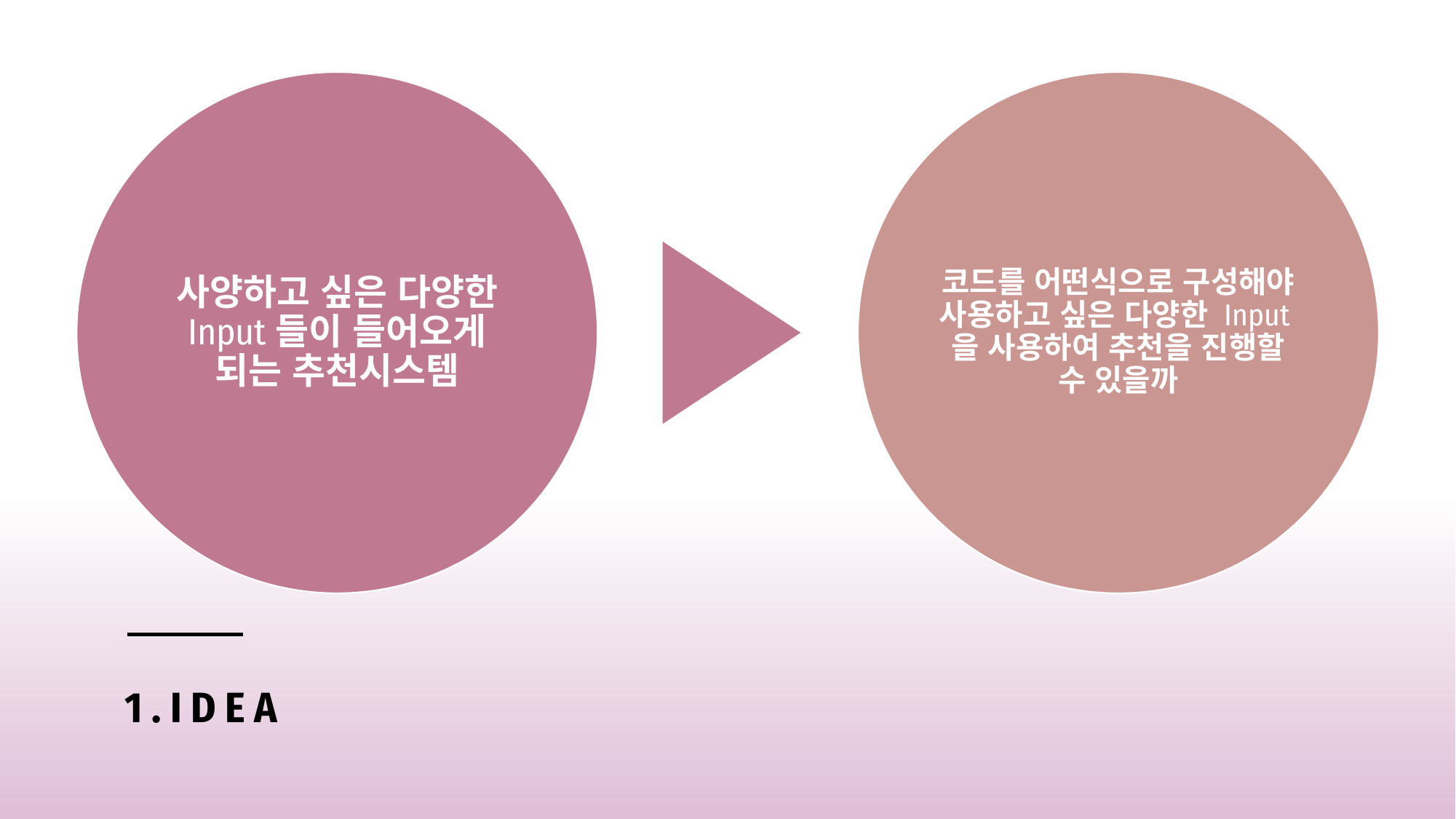

사양하고 싶은 다양한 Input들이 들어오게 되는 추천시스템
코드를 어떤식으로 구성해야 사용하고 싶은 다양한 Input을 사용하여 추천을 진행할 수 있을까

# 1.IDEA